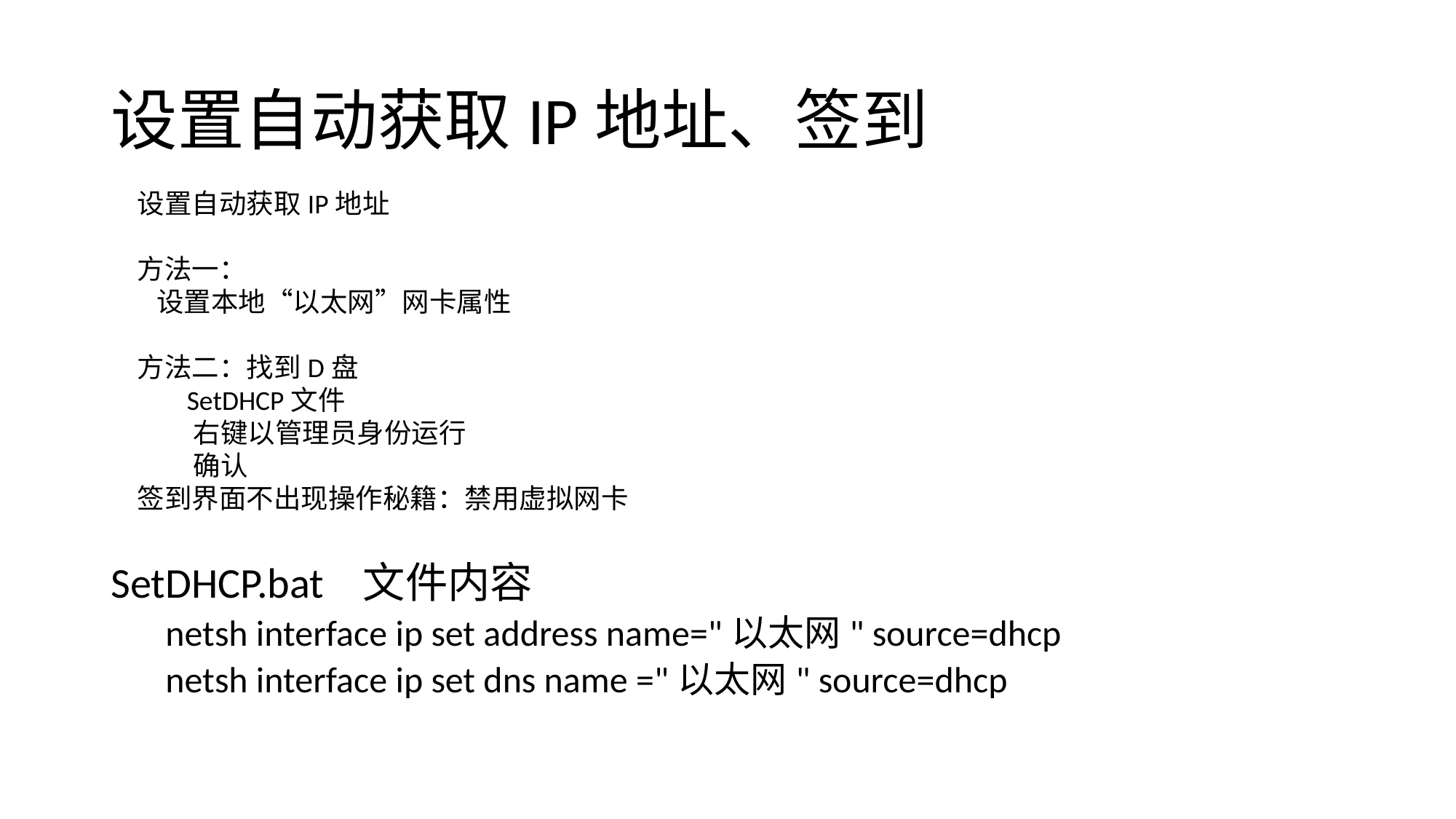

# 设置自动获取IP地址、签到
设置自动获取IP地址

方法一：
  设置本地“以太网”网卡属性

方法二：找到D盘
        SetDHCP文件
        右键以管理员身份运行
        确认
签到界面不出现操作秘籍：禁用虚拟网卡
SetDHCP.bat   文件内容
netsh interface ip set address name="以太网" source=dhcp
netsh interface ip set dns name ="以太网" source=dhcp